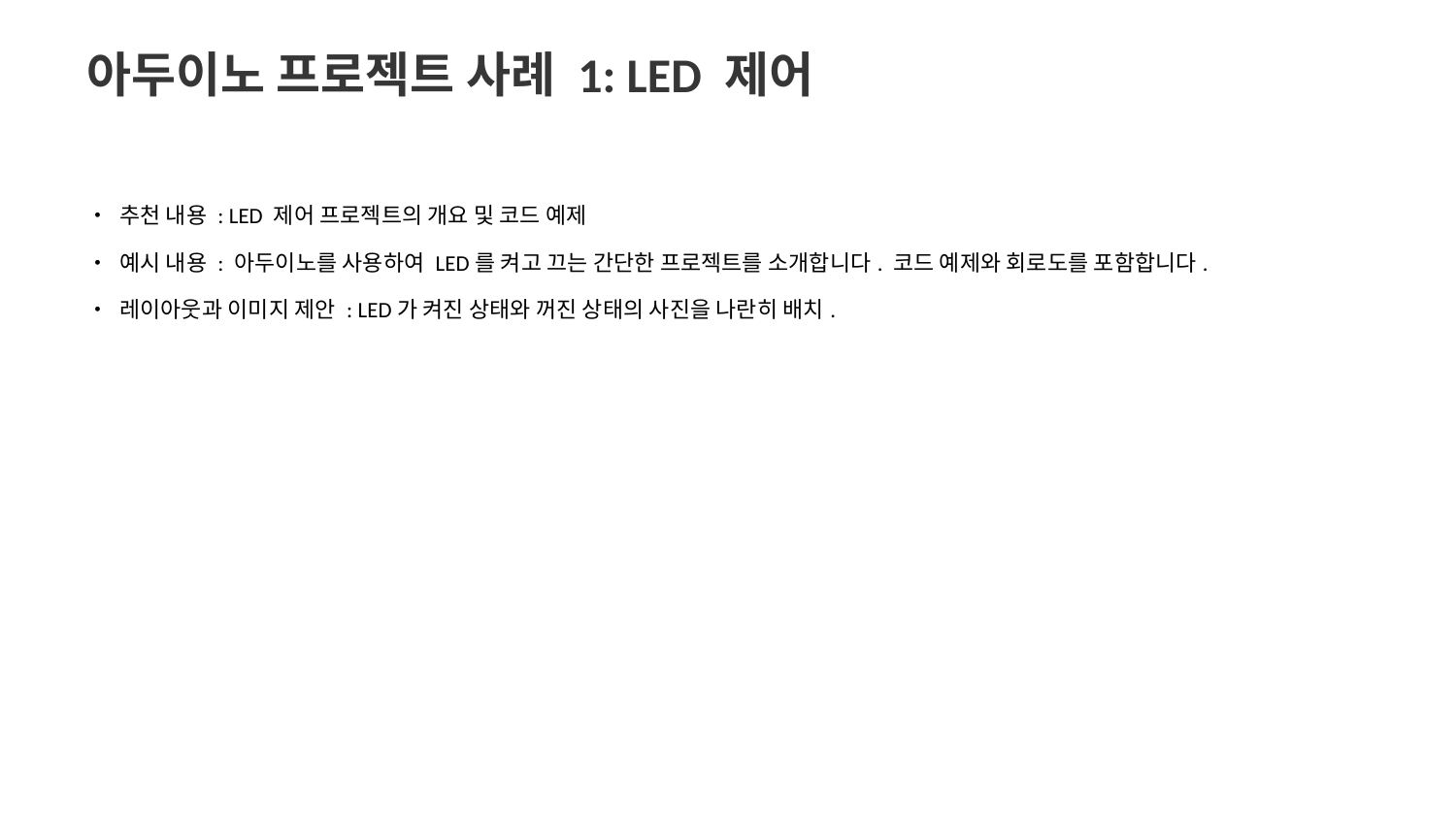

아두이노 프로젝트 사례 1: LED 제어
• 추천 내용 : LED 제어 프로젝트의 개요 및 코드 예제
• 예시 내용 : 아두이노를 사용하여 LED를 켜고 끄는 간단한 프로젝트를 소개합니다. 코드 예제와 회로도를 포함합니다.
• 레이아웃과 이미지 제안 : LED가 켜진 상태와 꺼진 상태의 사진을 나란히 배치.